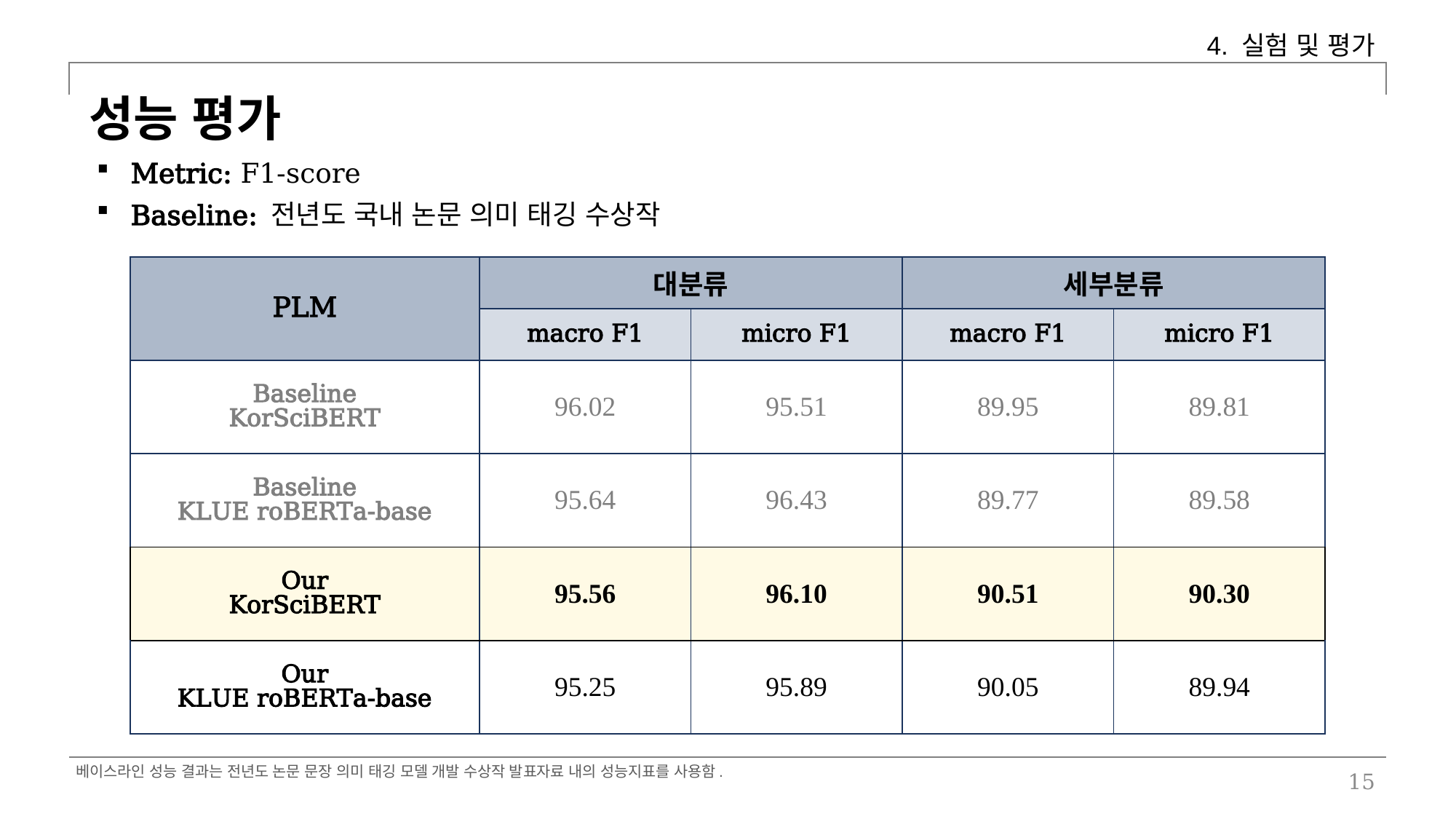

4. 실험 및 평가
성능 평가
Metric: F1-score
Baseline: 전년도 국내 논문 의미 태깅 수상작
| PLM | 대분류 |  | 세부분류 |  |
| --- | --- | --- | --- | --- |
|  | macro F1 | micro F1 | macro F1 | micro F1 |
| Baseline KorSciBERT | 96.02 | 95.51 | 89.95 | 89.81 |
| Baseline KLUE roBERTa-base | 95.64 | 96.43 | 89.77 | 89.58 |
| Our KorSciBERT | 95.56 | 96.10 | 90.51 | 90.30 |
| Our KLUE roBERTa-base | 95.25 | 95.89 | 90.05 | 89.94 |
베이스라인 성능 결과는 전년도 논문 문장 의미 태깅 모델 개발 수상작 발표자료 내의 성능지표를 사용함.
15